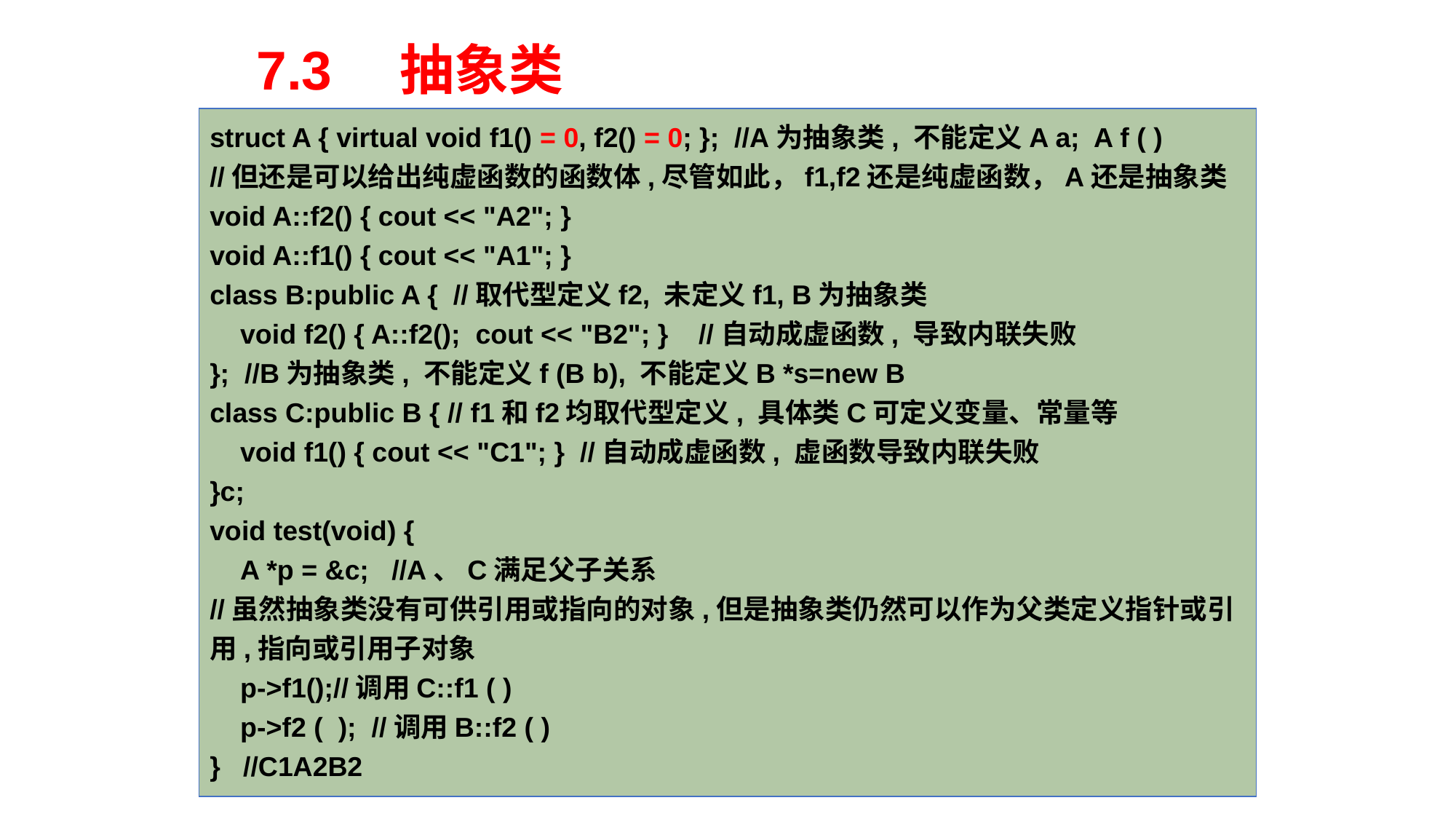

# 7.3　抽象类
struct A { virtual void f1() = 0, f2() = 0; };  //A为抽象类, 不能定义A a;  A f ( )
//但还是可以给出纯虚函数的函数体,尽管如此，f1,f2还是纯虚函数，A还是抽象类
void A::f2() { cout << "A2"; }
void A::f1() { cout << "A1"; }
class B:public A {  //取代型定义f2, 未定义f1, B为抽象类
    void f2() { A::f2();  cout << "B2"; }    //自动成虚函数, 导致内联失败
};  //B为抽象类, 不能定义f (B b), 不能定义B *s=new B
class C:public B { // f1和f2均取代型定义, 具体类C可定义变量、常量等
    void f1() { cout << "C1"; }  //自动成虚函数, 虚函数导致内联失败
}c;
void test(void) {
    A *p = &c;   //A、C满足父子关系
//虽然抽象类没有可供引用或指向的对象,但是抽象类仍然可以作为父类定义指针或引用,指向或引用子对象
    p->f1();//调用C::f1 ( )
    p->f2 (  );  //调用B::f2 ( )
}   //C1A2B2